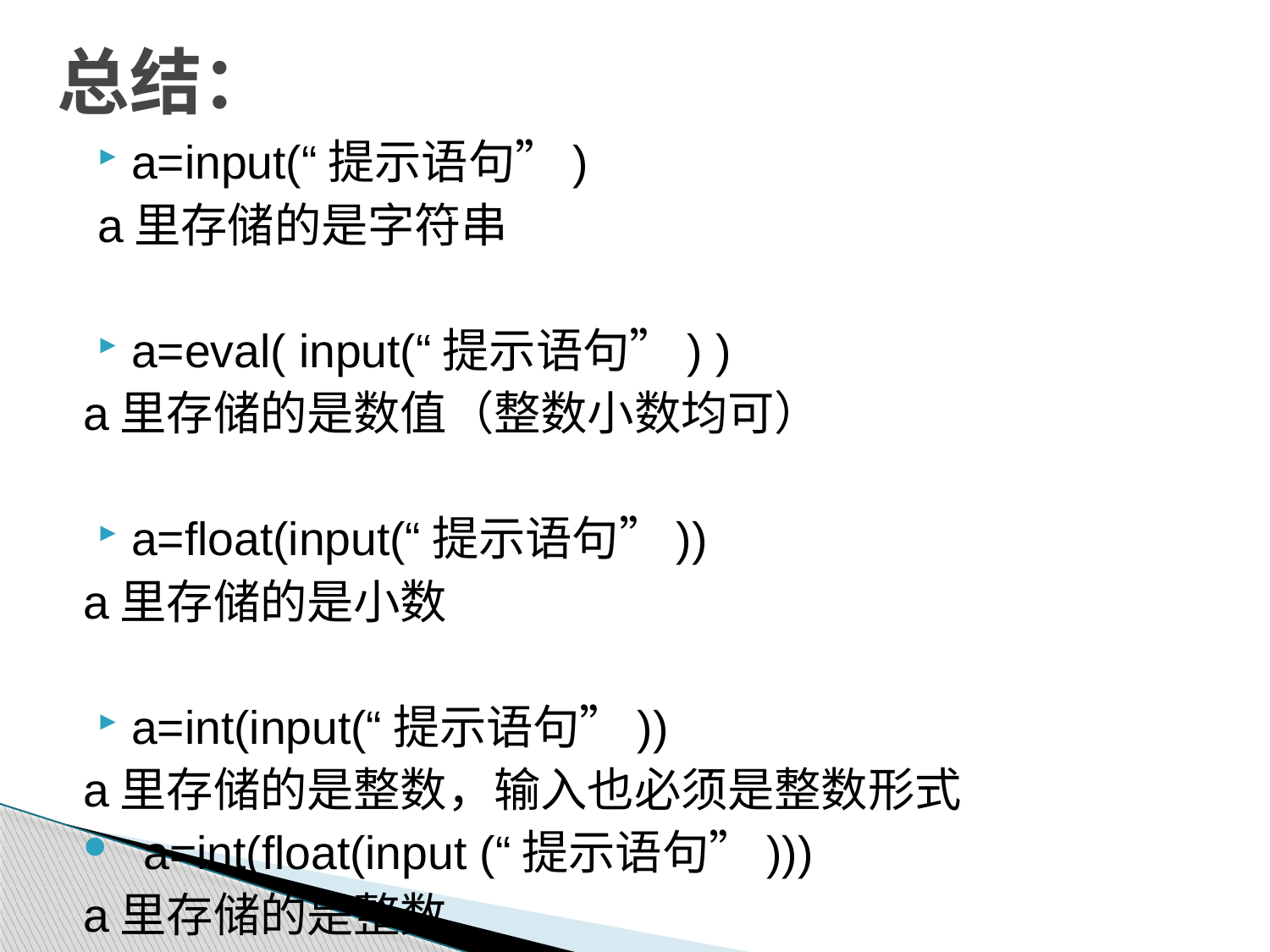

# 总结：
a=input(“提示语句”)
a里存储的是字符串

a=eval( input(“提示语句”) )
a里存储的是数值（整数小数均可）

a=float(input(“提示语句”))
a里存储的是小数

a=int(input(“提示语句”))
a里存储的是整数，输入也必须是整数形式
a=int(float(input (“提示语句”)))
a里存储的是整数